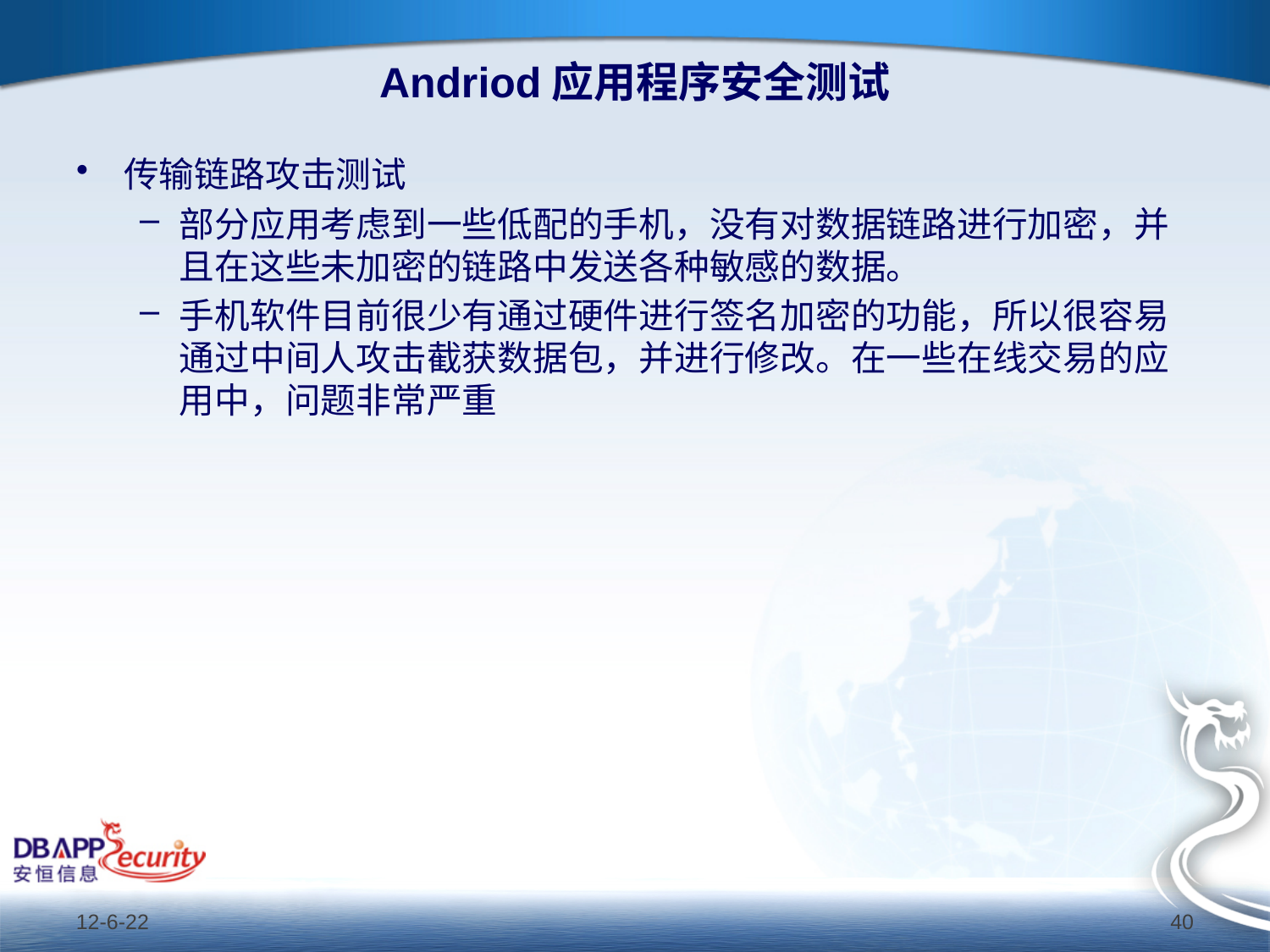

# Andriod应用程序安全测试
传输链路攻击测试
部分应用考虑到一些低配的手机，没有对数据链路进行加密，并且在这些未加密的链路中发送各种敏感的数据。
手机软件目前很少有通过硬件进行签名加密的功能，所以很容易通过中间人攻击截获数据包，并进行修改。在一些在线交易的应用中，问题非常严重